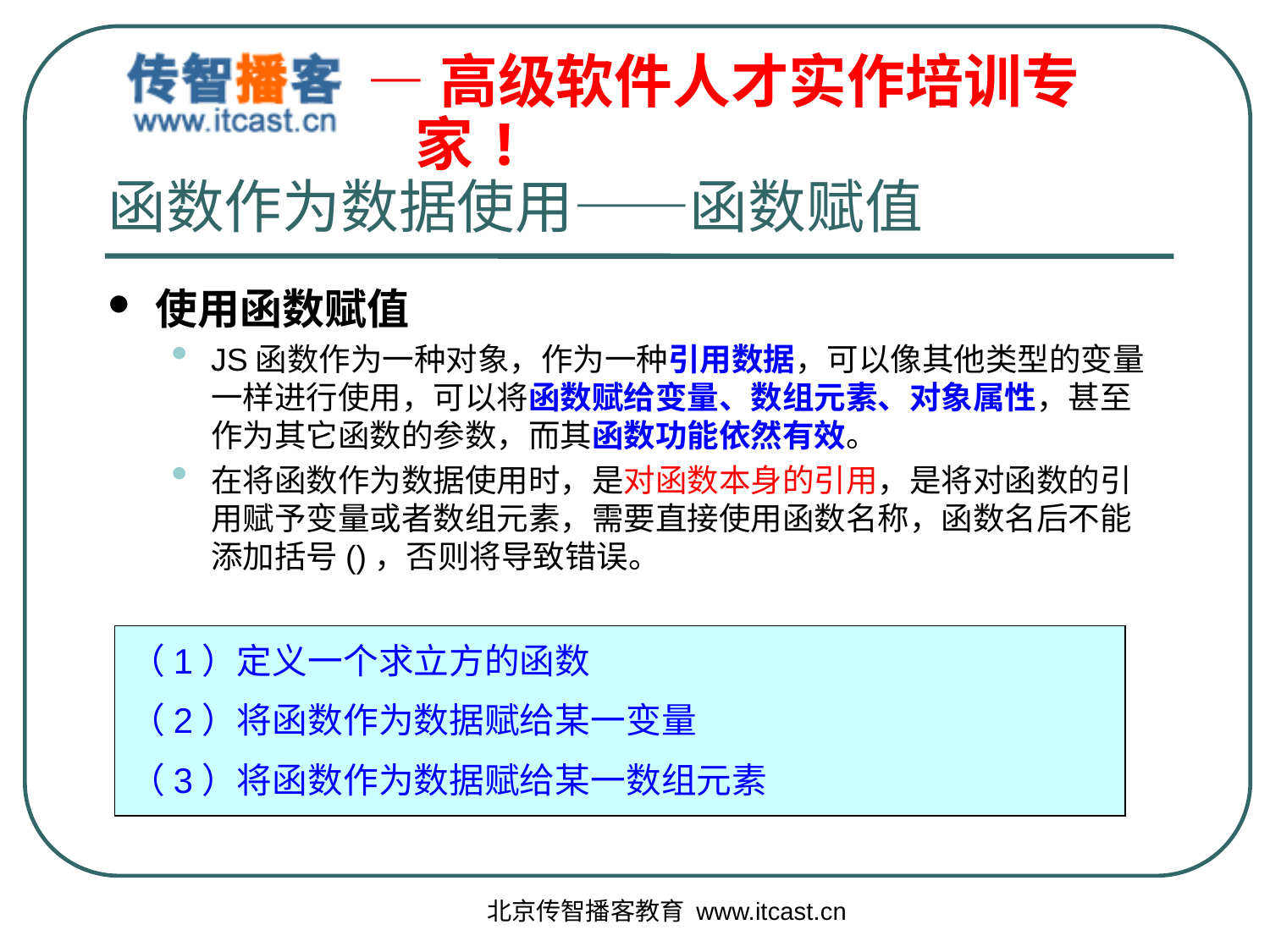

# 函数作为数据使用——函数赋值
使用函数赋值
JS函数作为一种对象，作为一种引用数据，可以像其他类型的变量一样进行使用，可以将函数赋给变量、数组元素、对象属性，甚至作为其它函数的参数，而其函数功能依然有效。
在将函数作为数据使用时，是对函数本身的引用，是将对函数的引用赋予变量或者数组元素，需要直接使用函数名称，函数名后不能添加括号()，否则将导致错误。
（1）定义一个求立方的函数
（2）将函数作为数据赋给某一变量
（3）将函数作为数据赋给某一数组元素